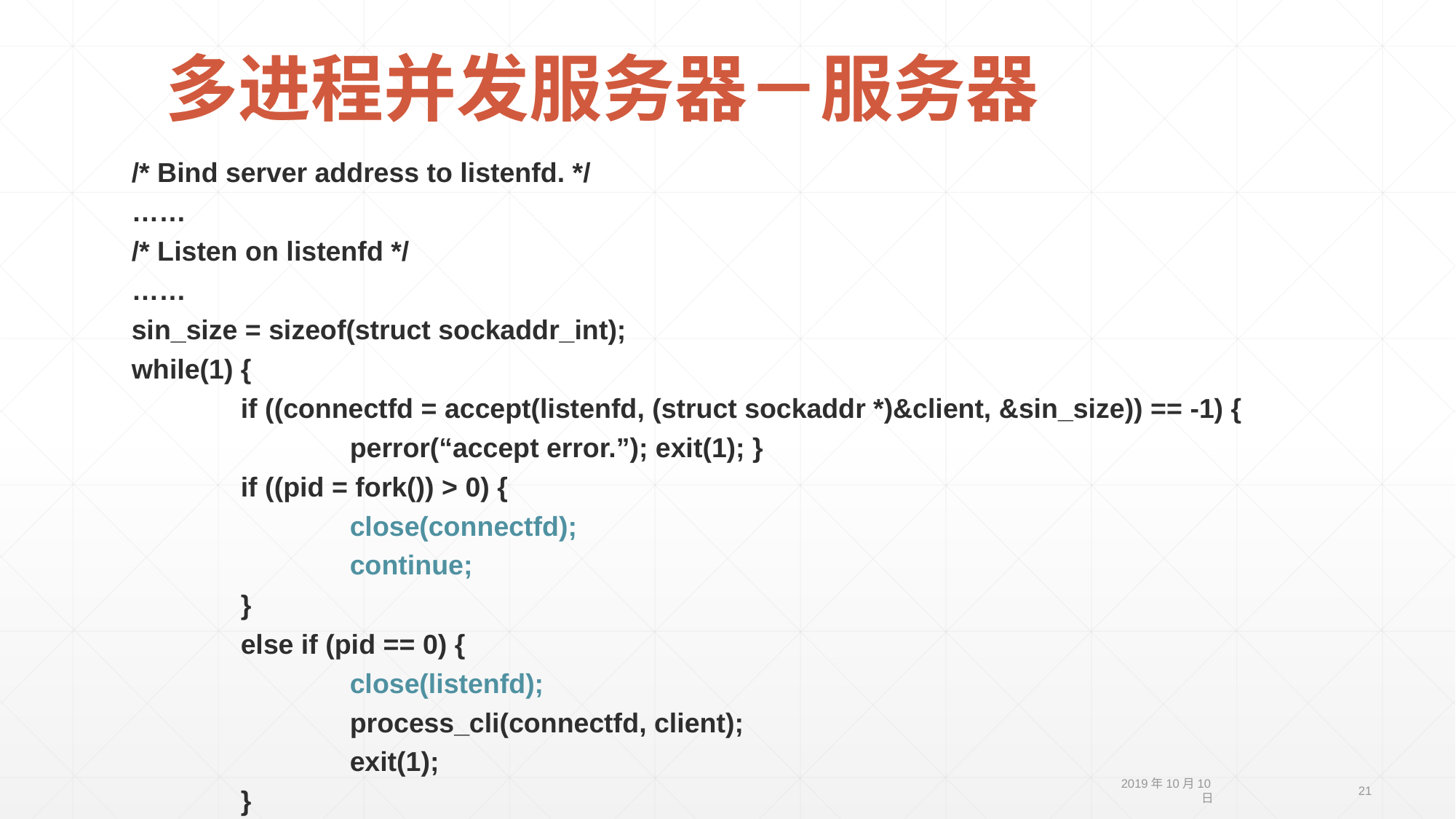

# 多进程并发服务器－服务器
	/* Bind server address to listenfd. */
	……
	/* Listen on listenfd */
	……
	sin_size = sizeof(struct sockaddr_int);
	while(1) {
		if ((connectfd = accept(listenfd, (struct sockaddr *)&client, &sin_size)) == -1) {
			perror(“accept error.”); exit(1); }
		if ((pid = fork()) > 0) {
			close(connectfd);
			continue;
		}
		else if (pid == 0) {
			close(listenfd);
			process_cli(connectfd, client);
			exit(1);
		}
2019年10月10日
21